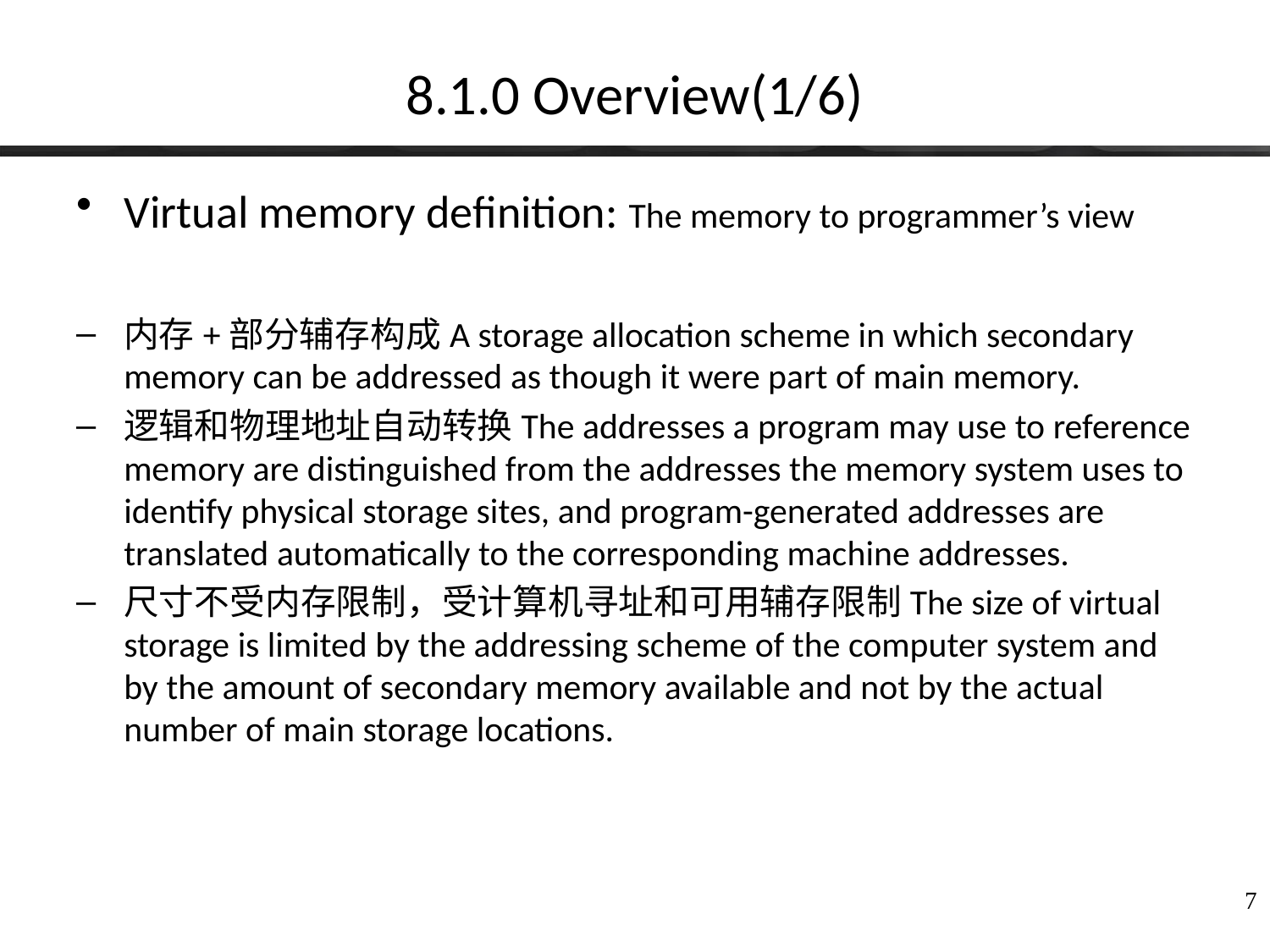

# 8.1.0 Overview(1/6)
Virtual memory definition: The memory to programmer’s view

内存+部分辅存构成A storage allocation scheme in which secondary memory can be addressed as though it were part of main memory.
逻辑和物理地址自动转换The addresses a program may use to reference memory are distinguished from the addresses the memory system uses to identify physical storage sites, and program-generated addresses are translated automatically to the corresponding machine addresses.
尺寸不受内存限制，受计算机寻址和可用辅存限制The size of virtual storage is limited by the addressing scheme of the computer system and by the amount of secondary memory available and not by the actual number of main storage locations.
7